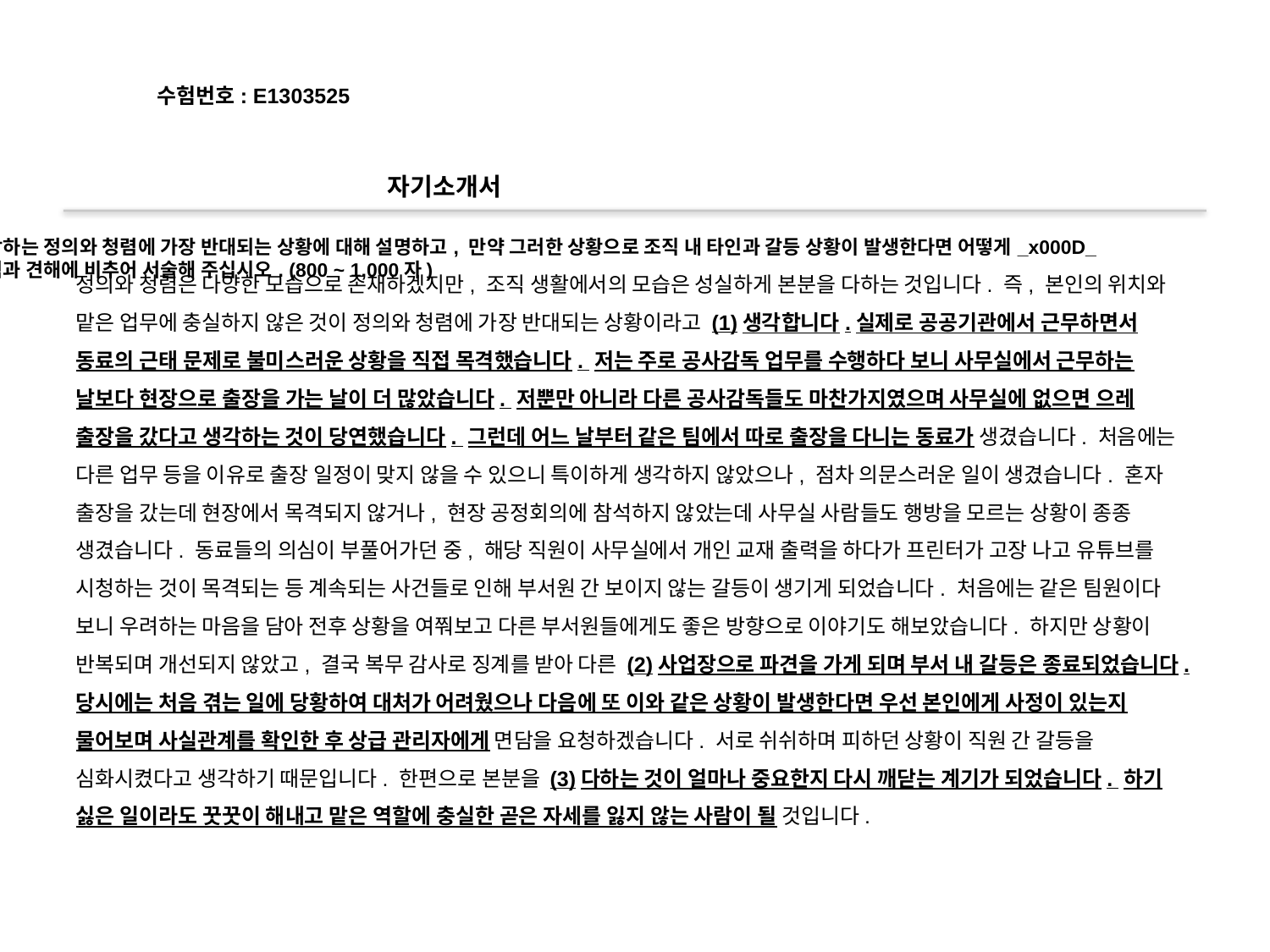

수험번호: E1303525
#

자기소개서

조직 생활에서 본인이 생각하는 정의와 청렴에 가장 반대되는 상황에 대해 설명하고, 만약 그러한 상황으로 조직 내 타인과 갈등 상황이 발생한다면 어떻게_x000D_
대처할 것인지 본인의 경험과 견해에 비추어 서술해 주십시오. (800 ~ 1,000자)

정의와 청렴은 다양한 모습으로 존재하겠지만, 조직 생활에서의 모습은 성실하게 본분을 다하는 것입니다. 즉, 본인의 위치와 맡은 업무에 충실하지 않은 것이 정의와 청렴에 가장 반대되는 상황이라고 (1)생각합니다.실제로 공공기관에서 근무하면서 동료의 근태 문제로 불미스러운 상황을 직접 목격했습니다. 저는 주로 공사감독 업무를 수행하다 보니 사무실에서 근무하는 날보다 현장으로 출장을 가는 날이 더 많았습니다. 저뿐만 아니라 다른 공사감독들도 마찬가지였으며 사무실에 없으면 으레 출장을 갔다고 생각하는 것이 당연했습니다. 그런데 어느 날부터 같은 팀에서 따로 출장을 다니는 동료가 생겼습니다. 처음에는 다른 업무 등을 이유로 출장 일정이 맞지 않을 수 있으니 특이하게 생각하지 않았으나, 점차 의문스러운 일이 생겼습니다. 혼자 출장을 갔는데 현장에서 목격되지 않거나, 현장 공정회의에 참석하지 않았는데 사무실 사람들도 행방을 모르는 상황이 종종 생겼습니다. 동료들의 의심이 부풀어가던 중, 해당 직원이 사무실에서 개인 교재 출력을 하다가 프린터가 고장 나고 유튜브를 시청하는 것이 목격되는 등 계속되는 사건들로 인해 부서원 간 보이지 않는 갈등이 생기게 되었습니다. 처음에는 같은 팀원이다 보니 우려하는 마음을 담아 전후 상황을 여쭤보고 다른 부서원들에게도 좋은 방향으로 이야기도 해보았습니다. 하지만 상황이 반복되며 개선되지 않았고, 결국 복무 감사로 징계를 받아 다른 (2)사업장으로 파견을 가게 되며 부서 내 갈등은 종료되었습니다.당시에는 처음 겪는 일에 당황하여 대처가 어려웠으나 다음에 또 이와 같은 상황이 발생한다면 우선 본인에게 사정이 있는지 물어보며 사실관계를 확인한 후 상급 관리자에게 면담을 요청하겠습니다. 서로 쉬쉬하며 피하던 상황이 직원 간 갈등을 심화시켰다고 생각하기 때문입니다. 한편으로 본분을 (3)다하는 것이 얼마나 중요한지 다시 깨닫는 계기가 되었습니다. 하기 싫은 일이라도 꿋꿋이 해내고 맡은 역할에 충실한 곧은 자세를 잃지 않는 사람이 될 것입니다.

자기소개서 기반 면접 질문 제안

(1) 동료의 근태 문제와 관련된 갈등 상황에서 가장 큰 어려움은 무엇이었고 이를 어떻게 대처하셨나요?
(2) 비슷한 상황이 다시 발생한다면 어떻게 대처하실 계획인가요?
(3) 맡은 역할에 충실하기 위해 어떤 구체적인 실천을 하고 계신가요?